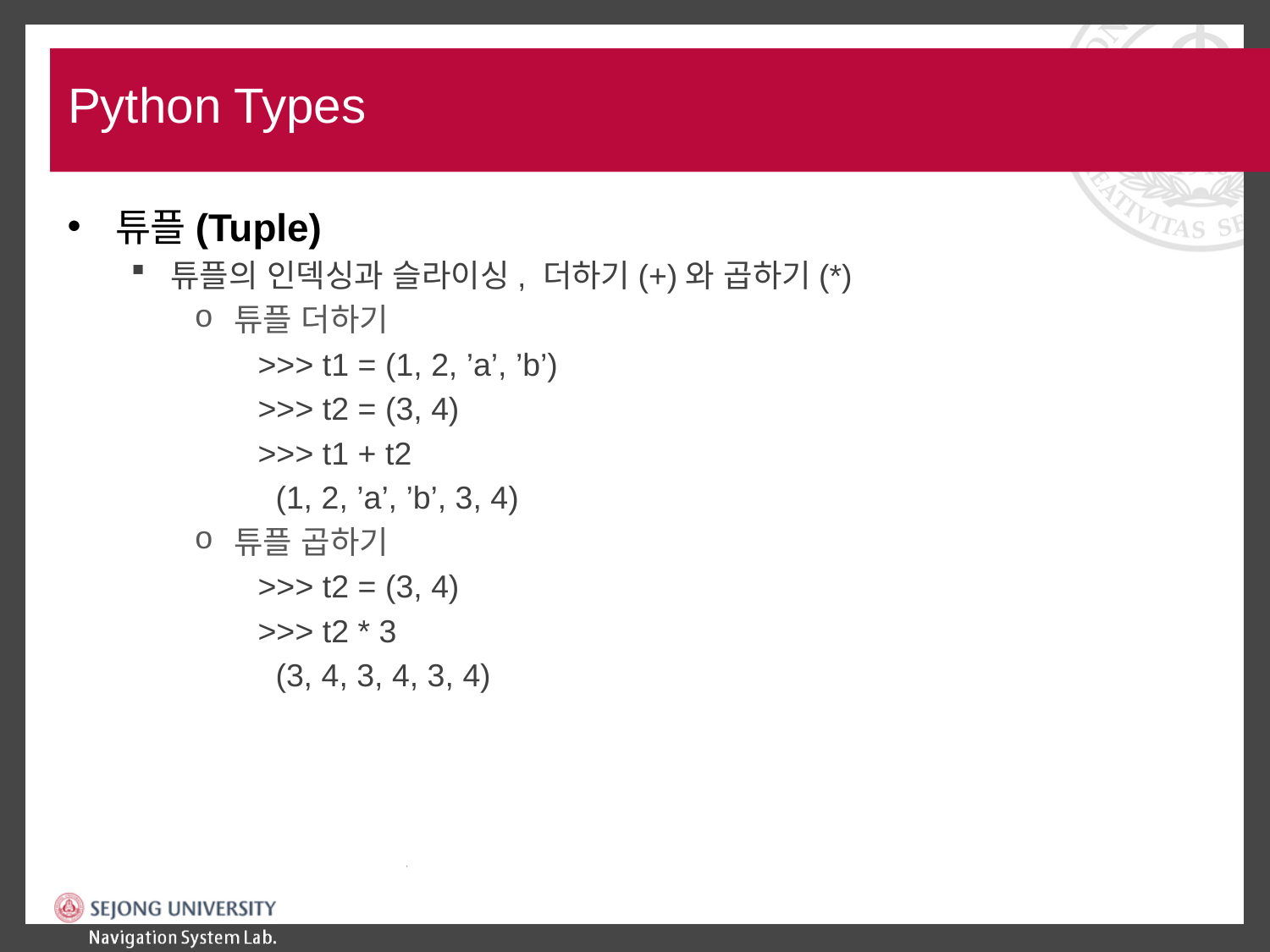

# Python Types
튜플(Tuple)
튜플의 인덱싱과 슬라이싱, 더하기(+)와 곱하기(*)
튜플 더하기
>>> t1 = (1, 2, ’a’, ’b’)
>>> t2 = (3, 4)
>>> t1 + t2
  (1, 2, ’a’, ’b’, 3, 4)
튜플 곱하기
>>> t2 = (3, 4)
>>> t2 * 3
  (3, 4, 3, 4, 3, 4)